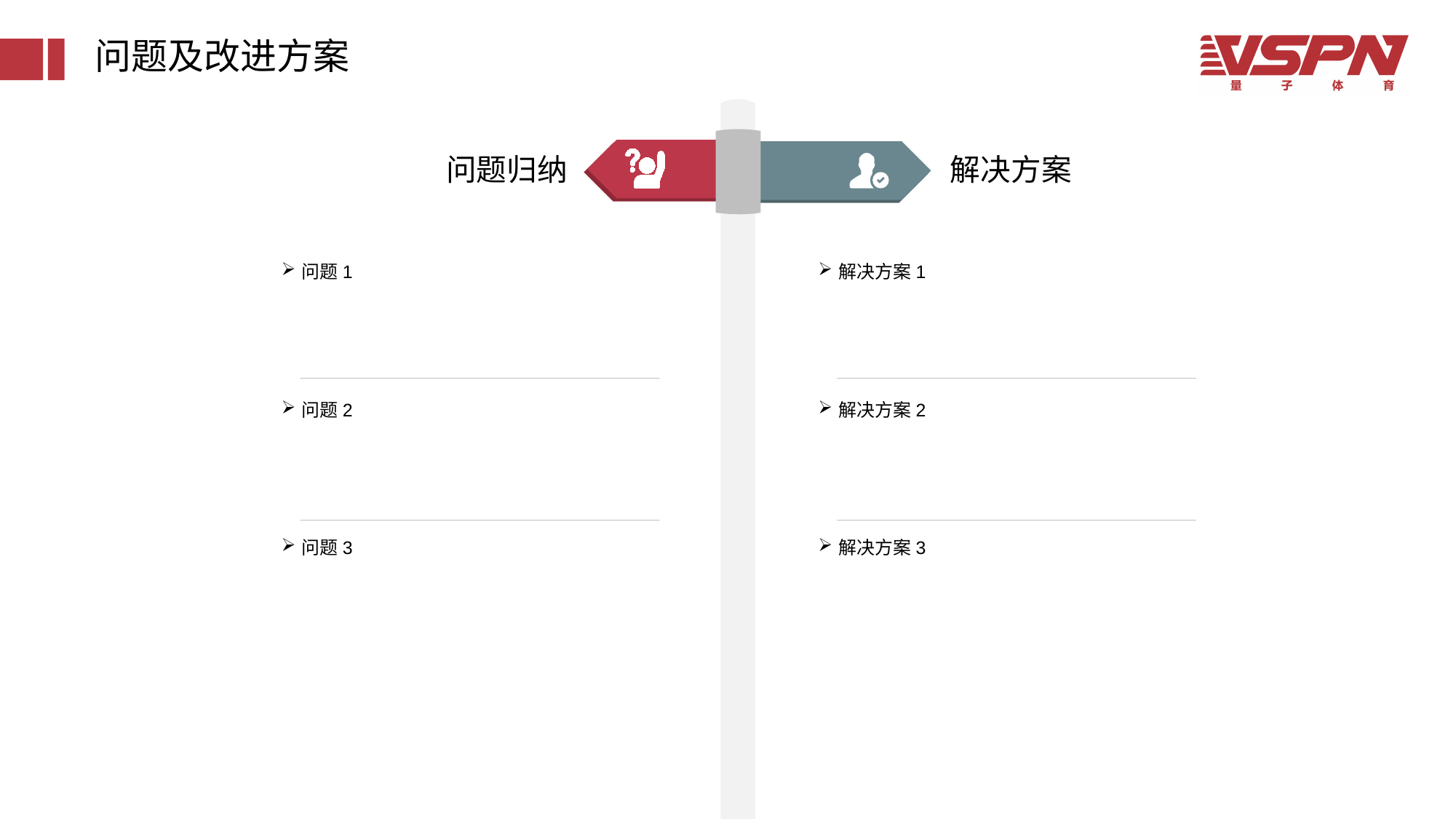

问题及改进方案

问题归纳
解决方案

问题1
解决方案1

问题2
解决方案2

问题3
解决方案3